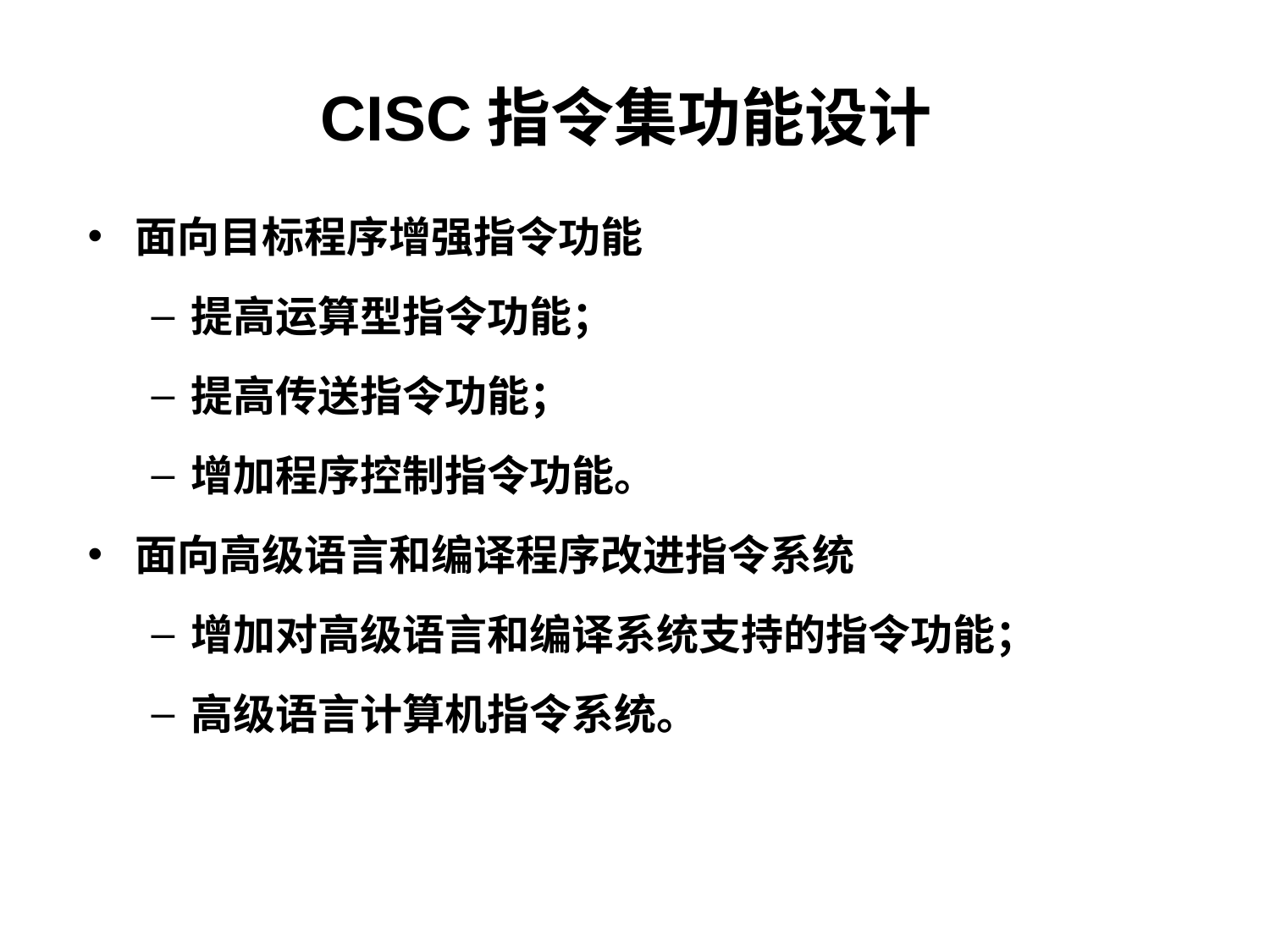

# CISC指令集功能设计
面向目标程序增强指令功能
提高运算型指令功能；
提高传送指令功能；
增加程序控制指令功能。
面向高级语言和编译程序改进指令系统
增加对高级语言和编译系统支持的指令功能；
高级语言计算机指令系统。